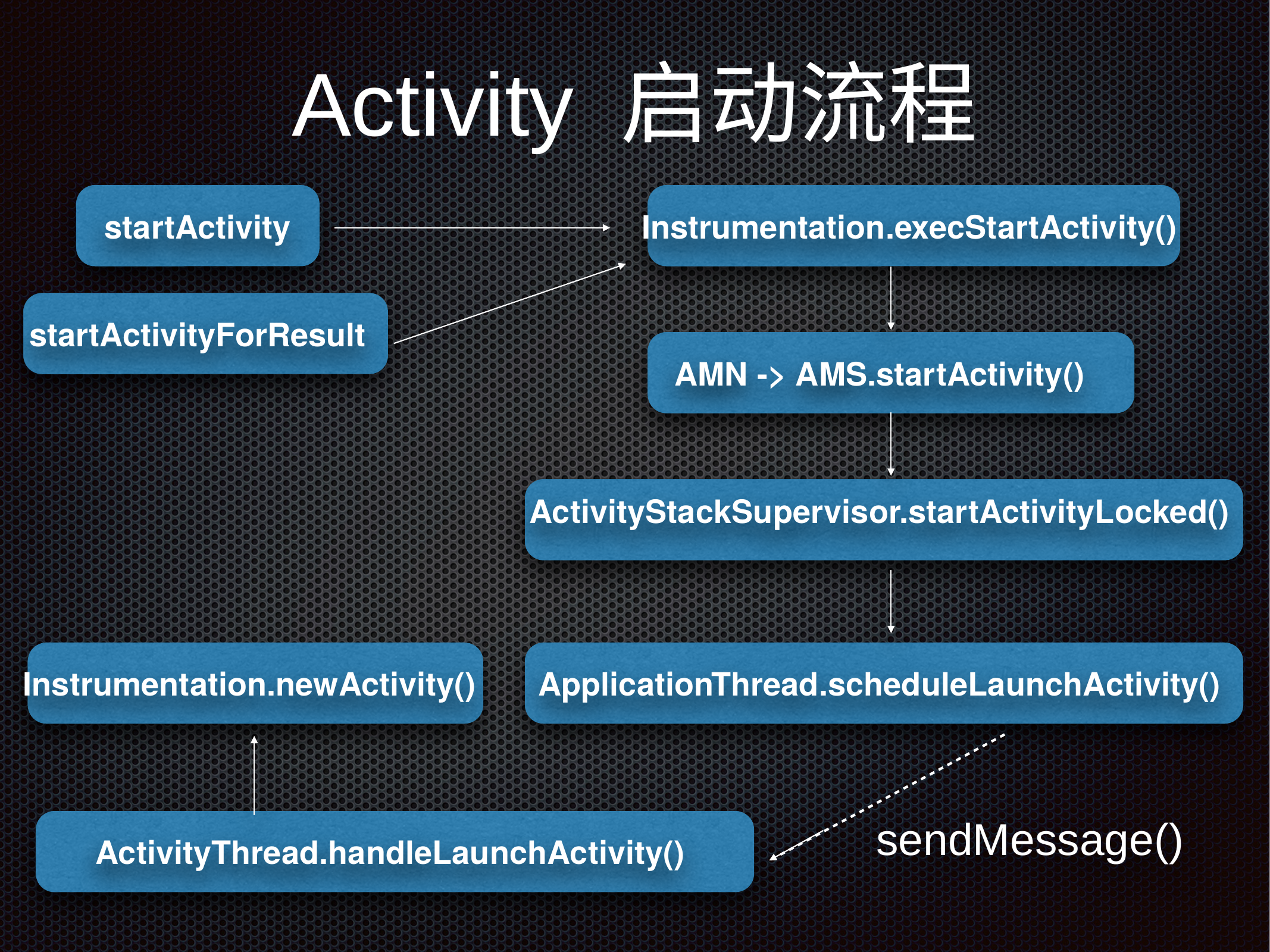

10
Activity 启动流程

startActivity
Instrumentation.execStartActivity()

startActivityForResult

AMN -> AMS.startActivity()

ActivityStackSupervisor.startActivityLocked()

ApplicationThread.scheduleLaunchActivity()
Instrumentation.newActivity()

sendMessage()

ActivityThread.handleLaunchActivity()